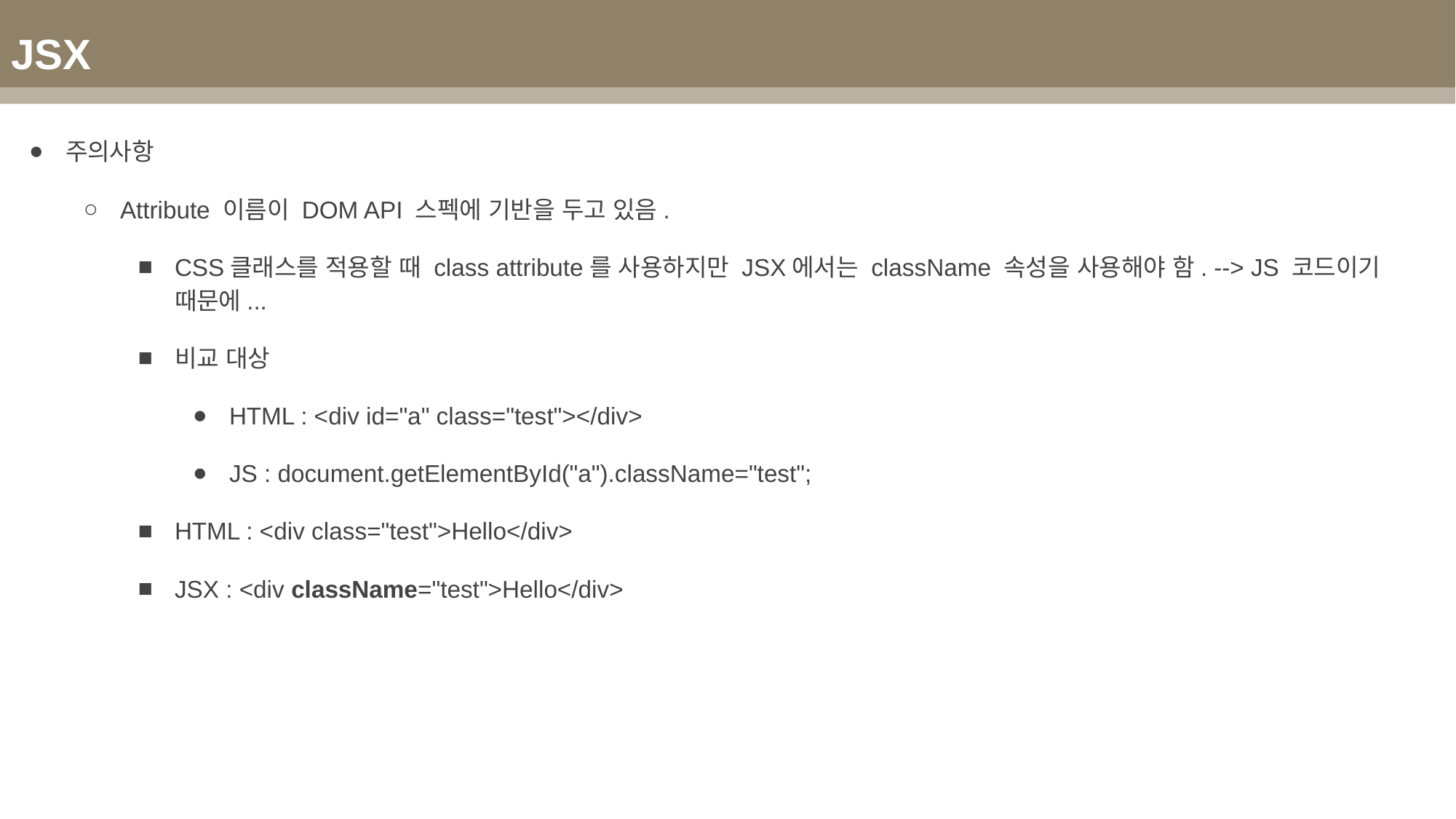

JSX
주의사항
Attribute 이름이 DOM API 스펙에 기반을 두고 있음.
CSS클래스를 적용할 때 class attribute를 사용하지만 JSX에서는 className 속성을 사용해야 함. --> JS 코드이기 때문에...
비교 대상
HTML : <div id="a" class="test"></div>
JS : document.getElementById("a").className="test";
HTML : <div class="test">Hello</div>
JSX : <div className="test">Hello</div>